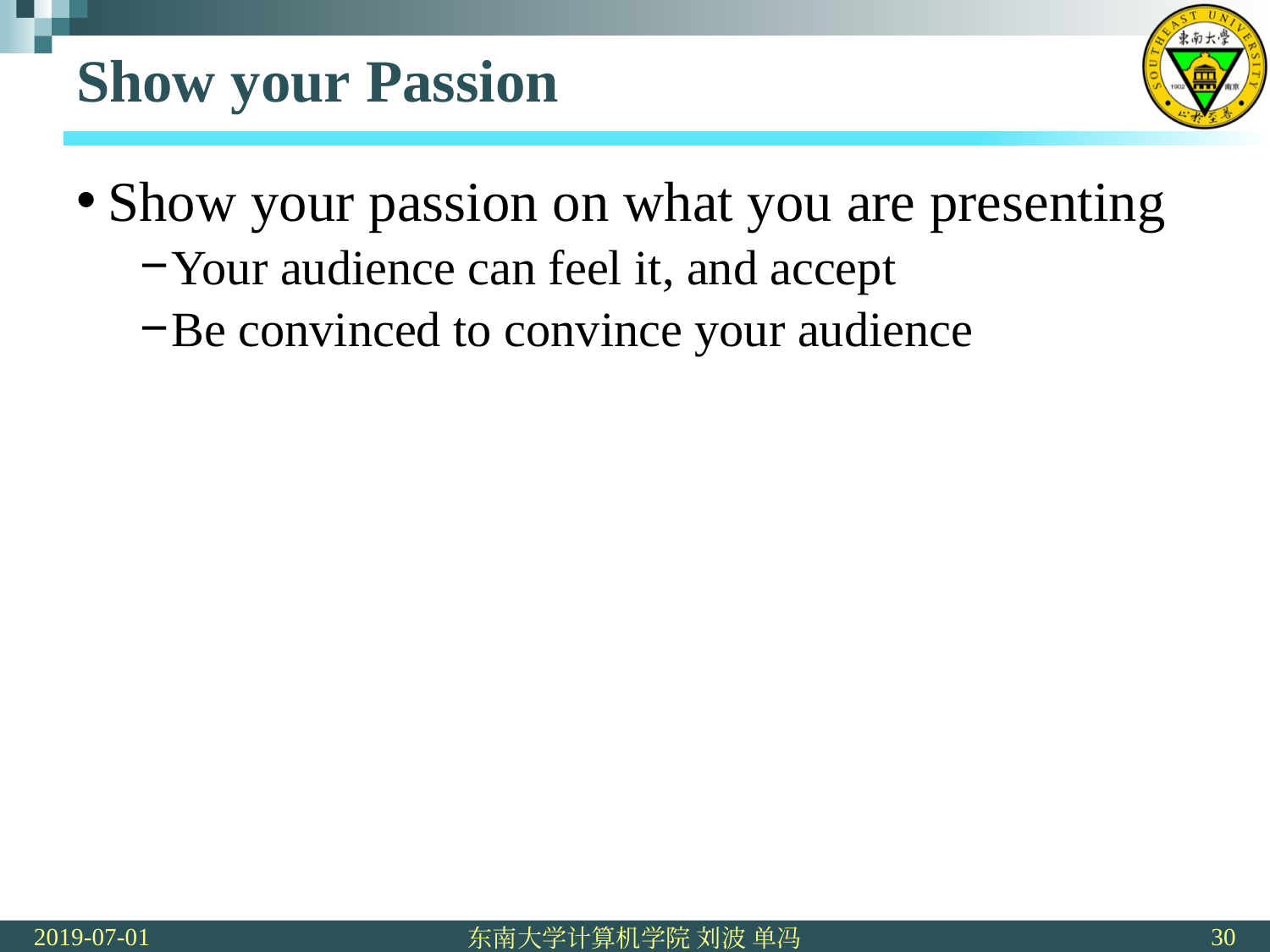

# Show your Passion
Show your passion on what you are presenting
Your audience can feel it, and accept
Be convinced to convince your audience

2019-07-01
30
东南大学计算机学院 刘波 单冯